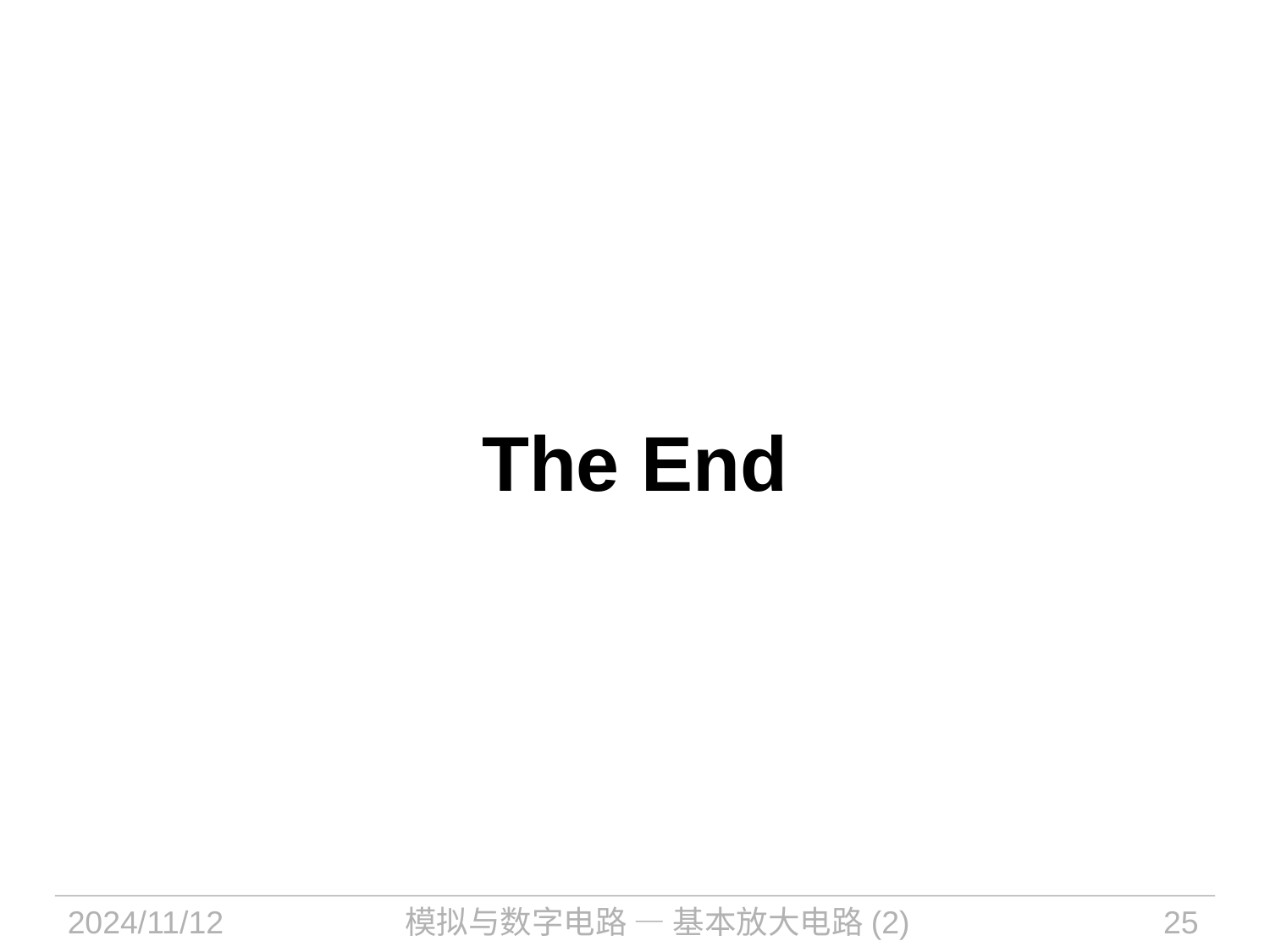

# The End
2024/11/12
模拟与数字电路 — 基本放大电路(2)
25